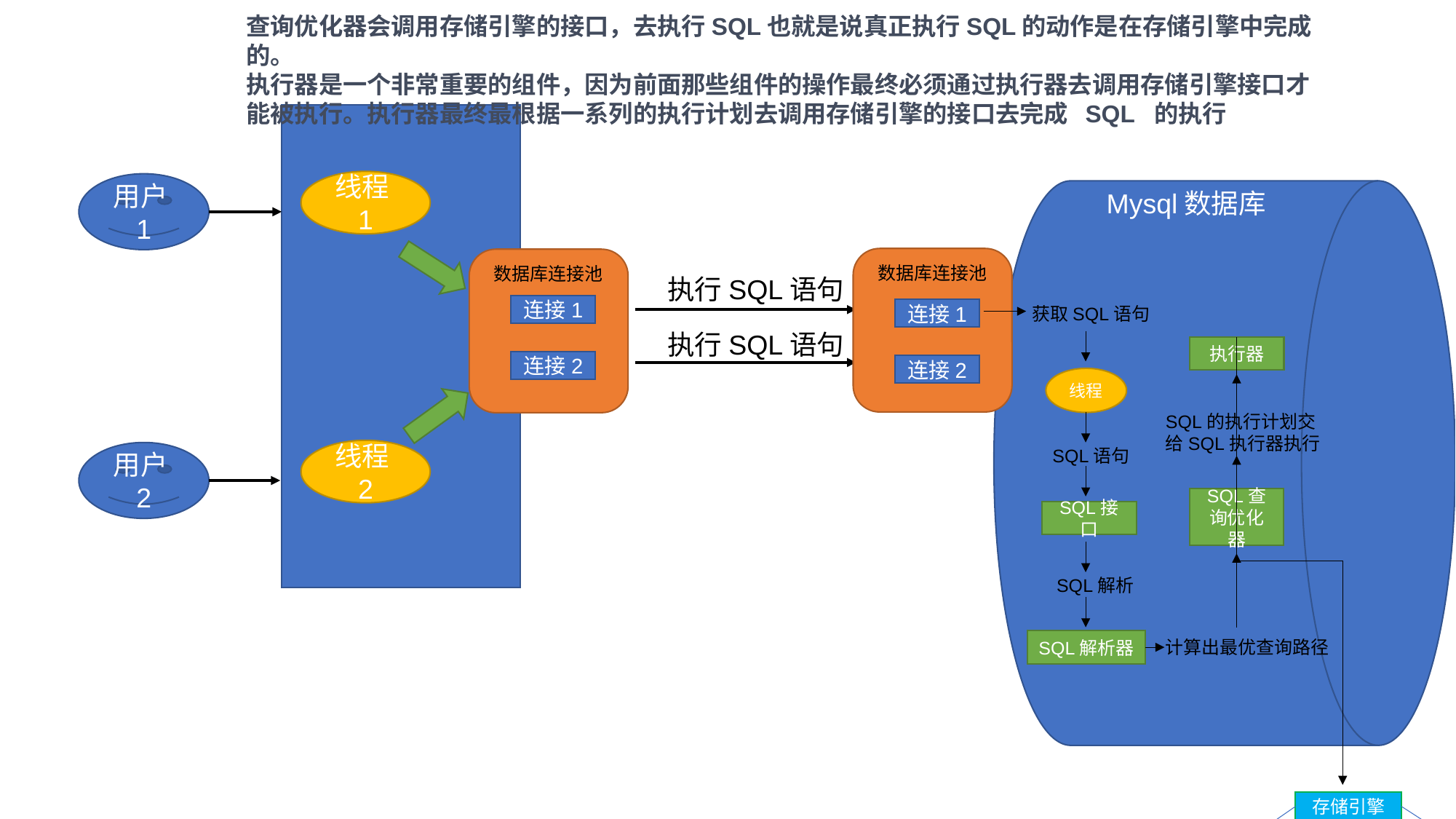

查询优化器会调用存储引擎的接口，去执行SQL也就是说真正执行SQL的动作是在存储引擎中完成的。
执行器是一个非常重要的组件，因为前面那些组件的操作最终必须通过执行器去调用存储引擎接口才能被执行。执行器最终最根据一系列的执行计划去调用存储引擎的接口去完成  SQL  的执行

线程1
用户1
Mysql数据库

数据库连接池
数据库连接池
执行SQL语句
连接1
获取SQL语句
连接1
执行SQL语句
执行器
连接2
连接2
线程

SQL的执行计划交给SQL执行器执行
SQL语句
线程2
用户2
SQL查询优化器
SQL接口
SQL解析
计算出最优查询路径
SQL解析器
存储引擎
内存数据
磁盘数据